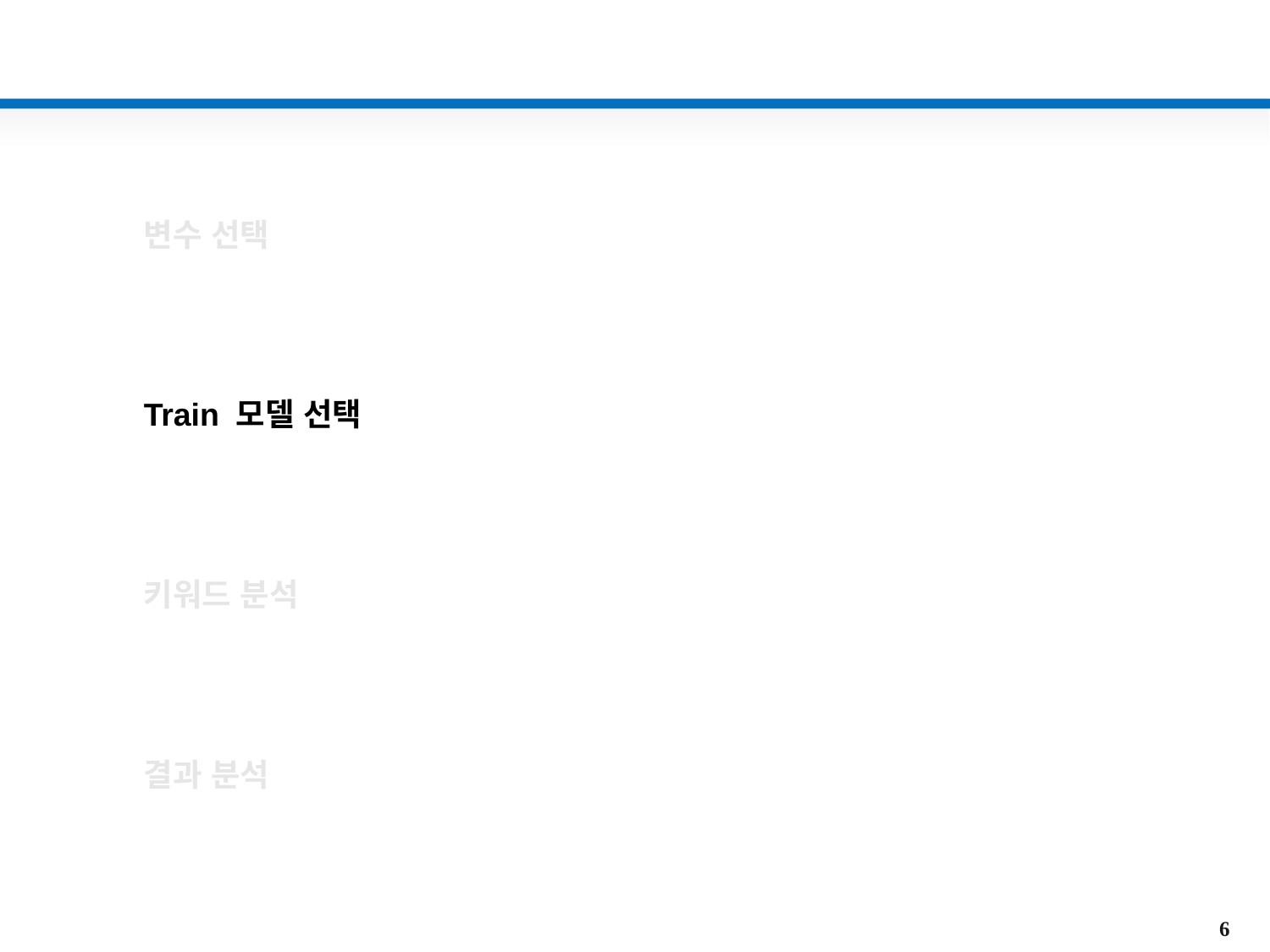

변수 선택
Train 모델 선택
키워드 분석
결과 분석
6